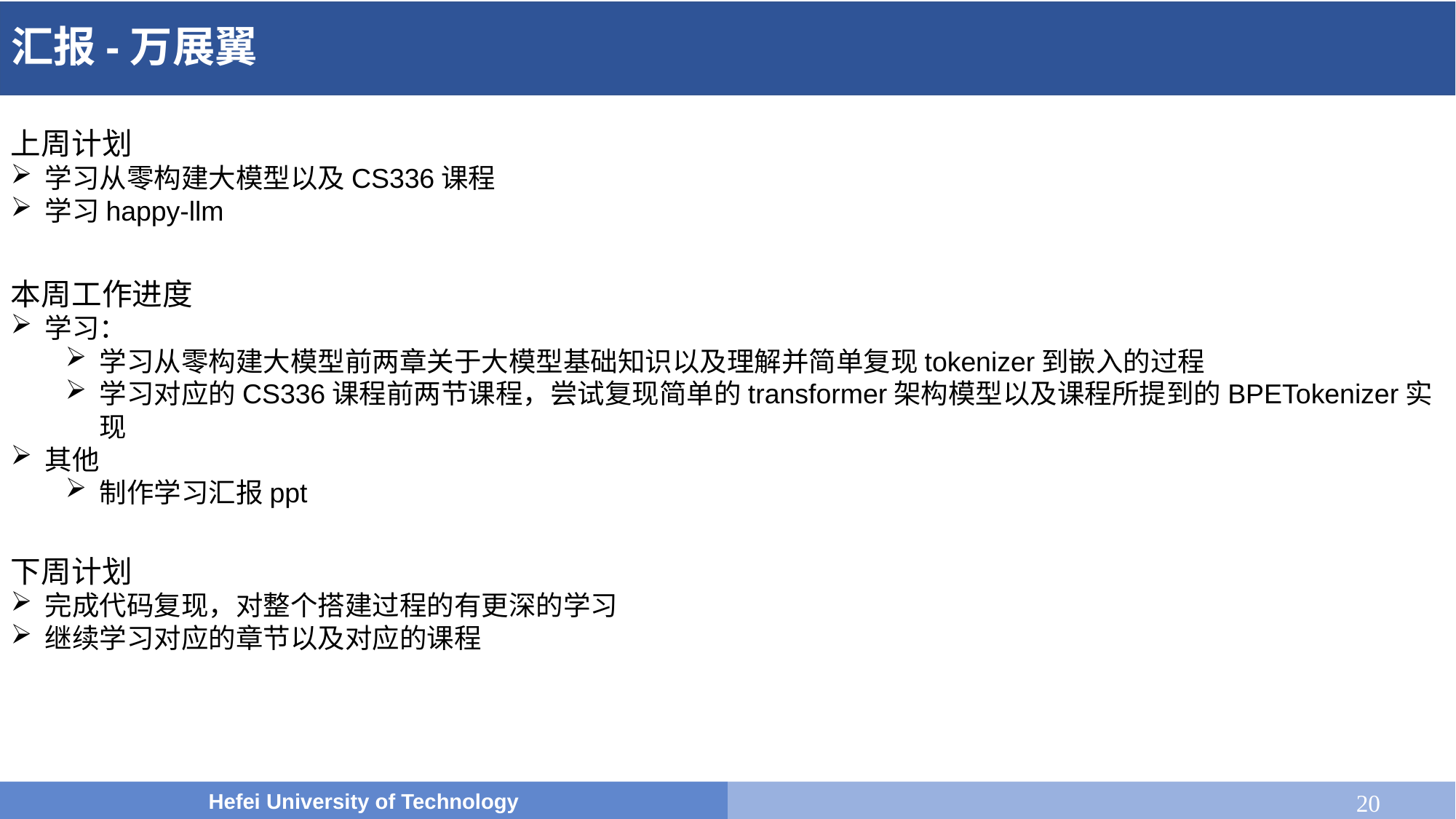

# 汇报-万展翼
上周计划
学习从零构建大模型以及CS336课程
学习happy-llm
本周工作进度
学习：
学习从零构建大模型前两章关于大模型基础知识以及理解并简单复现tokenizer到嵌入的过程
学习对应的CS336课程前两节课程，尝试复现简单的transformer架构模型以及课程所提到的BPETokenizer实现
其他
制作学习汇报ppt
下周计划
完成代码复现，对整个搭建过程的有更深的学习
继续学习对应的章节以及对应的课程
20